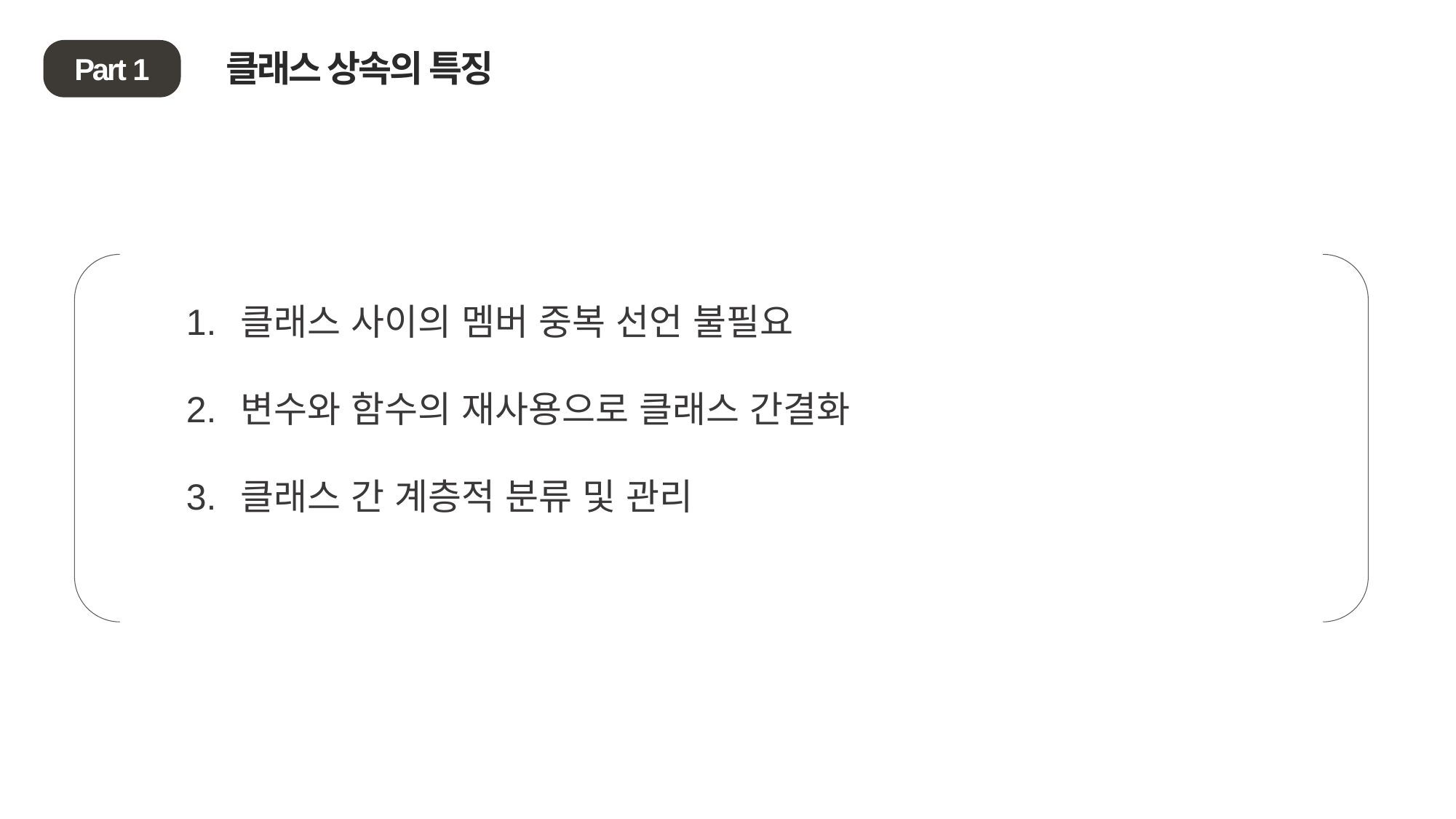

클래스 상속의 특징
Part 1

클래스 사이의 멤버 중복 선언 불필요

변수와 함수의 재사용으로 클래스 간결화

클래스 간 계층적 분류 및 관리